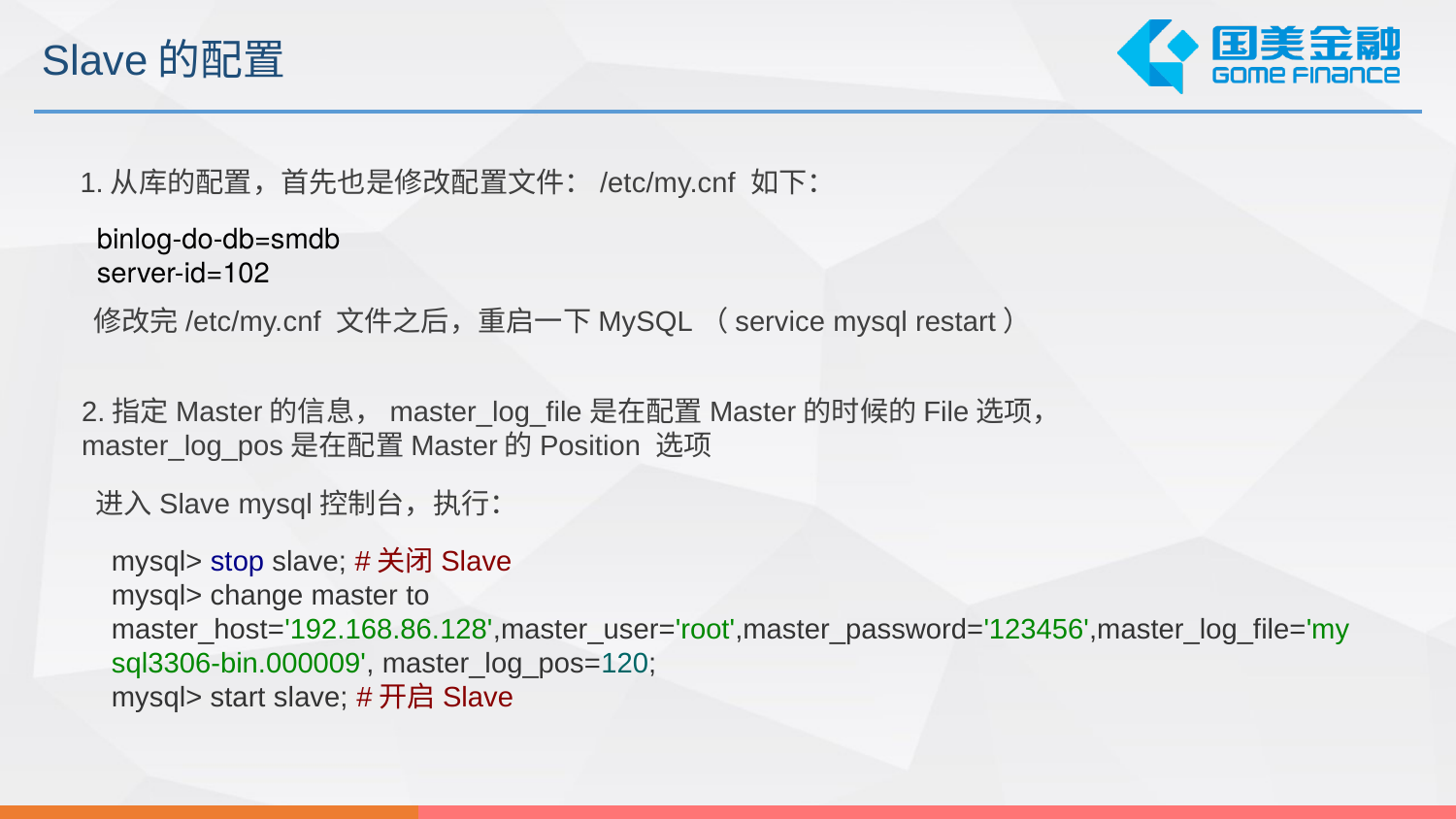

Slave的配置
    1.从库的配置，首先也是修改配置文件：/etc/my.cnf 如下：
binlog-do-db=smdb
server-id=102
修改完/etc/my.cnf 文件之后，重启一下MySQL（service mysql restart）
2.指定Master的信息，master_log_file是在配置Master的时候的File选项， master_log_pos是在配置Master的Position 选项
进入Slave mysql控制台，执行：
mysql> stop slave; #关闭Slave
mysql> change master to master_host='192.168.86.128',master_user='root',master_password='123456',master_log_file='mysql3306-bin.000009', master_log_pos=120;
mysql> start slave; #开启Slave